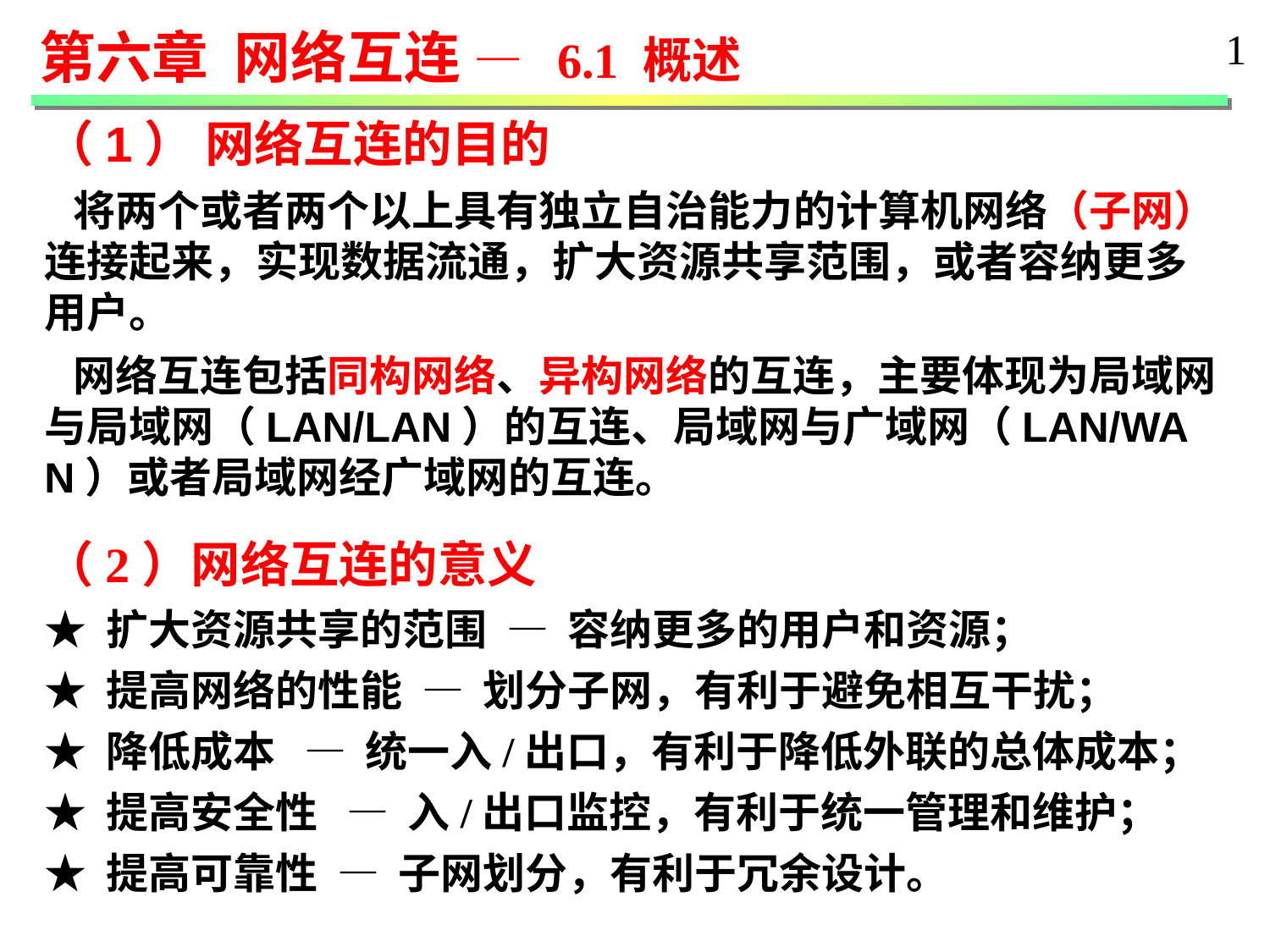

第六章  网络互连 —  6.1 概述
1

（1） 网络互连的目的
  将两个或者两个以上具有独立自治能力的计算机网络（子网）连接起来，实现数据流通，扩大资源共享范围，或者容纳更多用户。
  网络互连包括同构网络、异构网络的互连，主要体现为局域网与局域网（LAN/LAN）的互连、局域网与广域网（LAN/WAN）或者局域网经广域网的互连。
（2）网络互连的意义
★ 扩大资源共享的范围  —  容纳更多的用户和资源；
★ 提高网络的性能  —  划分子网，有利于避免相互干扰；
★ 降低成本   —  统一入/出口，有利于降低外联的总体成本；
★ 提高安全性   —  入/出口监控，有利于统一管理和维护；
★ 提高可靠性  —  子网划分，有利于冗余设计。